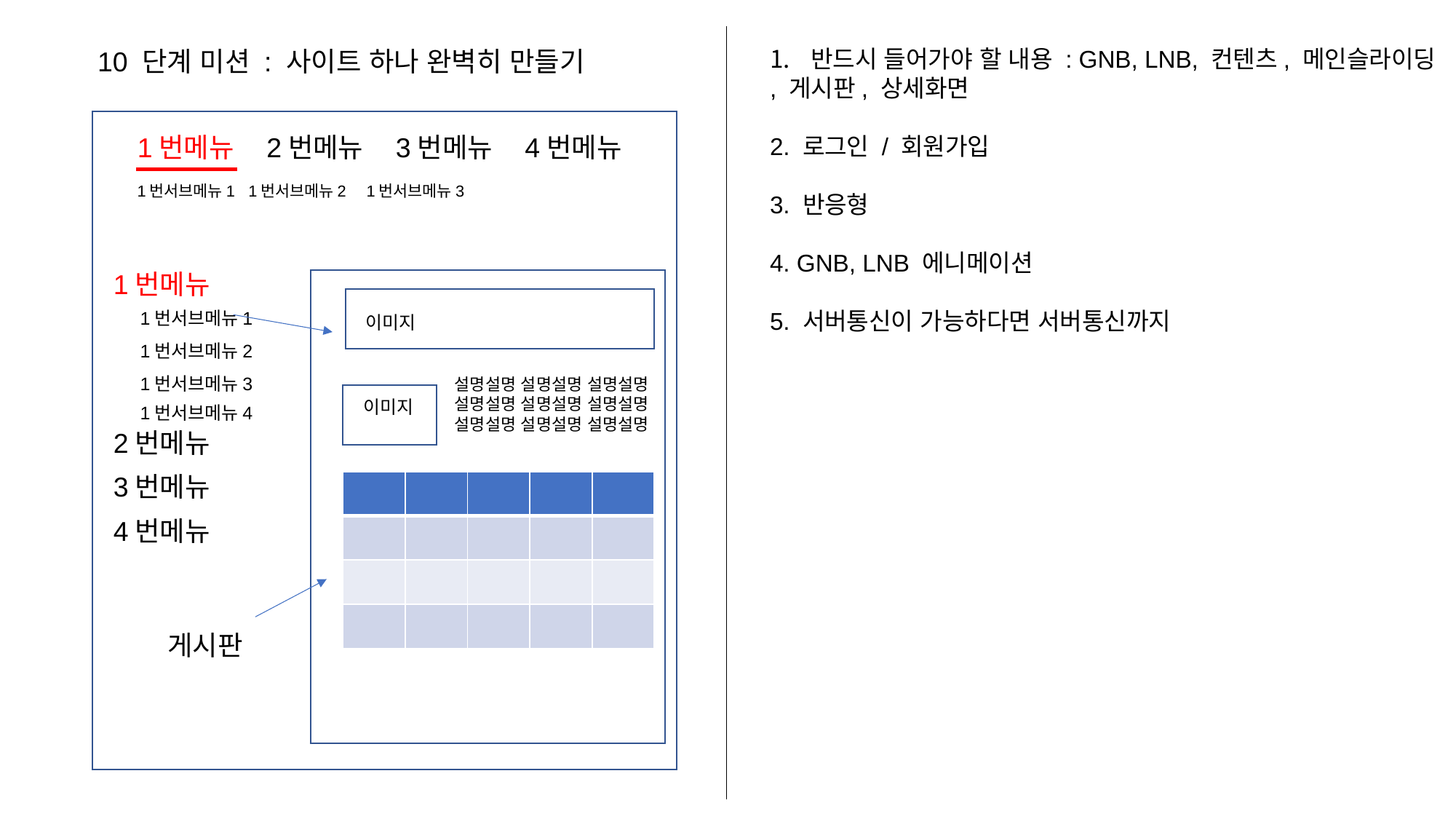

10 단계 미션 : 사이트 하나 완벽히 만들기
반드시 들어가야 할 내용 : GNB, LNB, 컨텐츠, 메인슬라이딩
, 게시판, 상세화면

2. 로그인 / 회원가입

3. 반응형

4. GNB, LNB 에니메이션

5. 서버통신이 가능하다면 서버통신까지

1번메뉴
2번메뉴
3번메뉴
4번메뉴
1번서브메뉴1
1번서브메뉴2
1번서브메뉴3
1번메뉴

1번서브메뉴1
이미지
1번서브메뉴2
1번서브메뉴3
설명설명 설명설명 설명설명
설명설명 설명설명 설명설명
설명설명 설명설명 설명설명

이미지
1번서브메뉴4
2번메뉴
3번메뉴
|  |  |  |  |  |
| --- | --- | --- | --- | --- |
|  |  |  |  |  |
|  |  |  |  |  |
|  |  |  |  |  |
4번메뉴
게시판